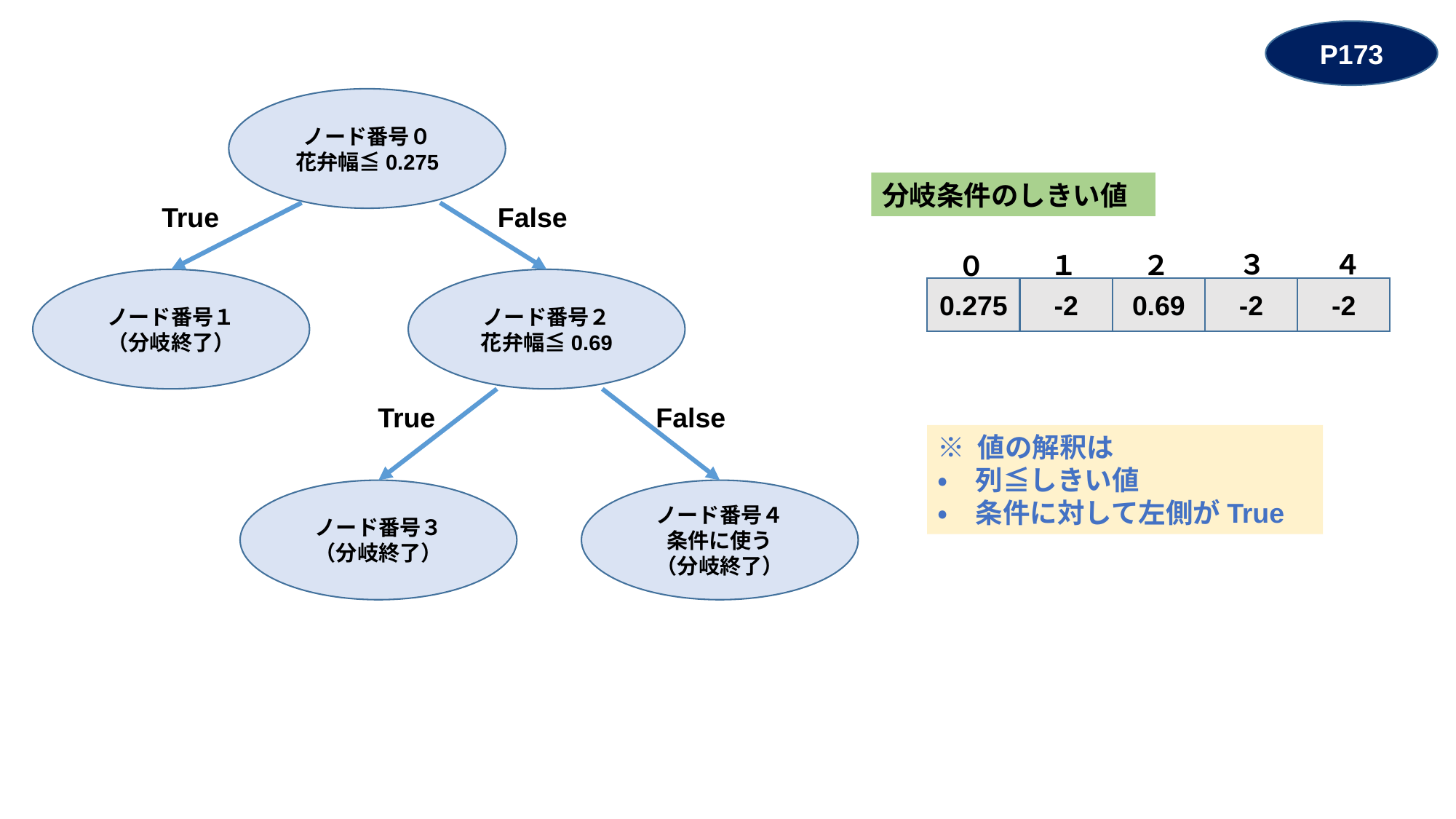

P173
ノード番号０
花弁幅≦0.275
分岐条件のしきい値
True
False
３
４
２
１
０
ノード番号１
（分岐終了）
ノード番号２
花弁幅≦0.69
0.275
-2
0.69
-2
-2
True
False
※ 値の解釈は
・　列≦しきい値
・　条件に対して左側がTrue
ノード番号３
（分岐終了）
ノード番号４
条件に使う
（分岐終了）